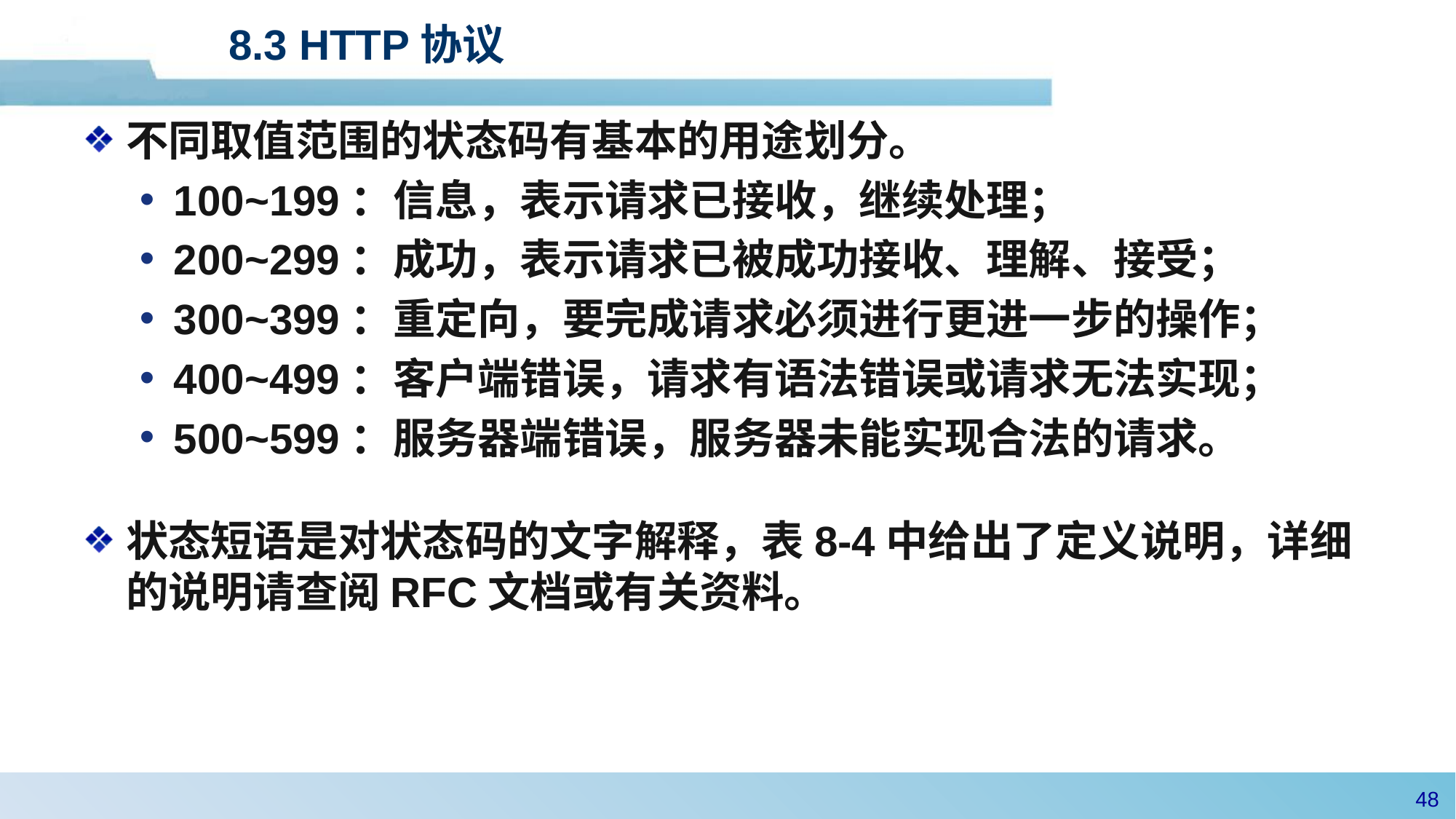

#
8.3 HTTP协议
不同取值范围的状态码有基本的用途划分。
100~199：信息，表示请求已接收，继续处理；
200~299：成功，表示请求已被成功接收、理解、接受；
300~399：重定向，要完成请求必须进行更进一步的操作；
400~499：客户端错误，请求有语法错误或请求无法实现；
500~599：服务器端错误，服务器未能实现合法的请求。
状态短语是对状态码的文字解释，表8-4中给出了定义说明，详细的说明请查阅RFC文档或有关资料。
48